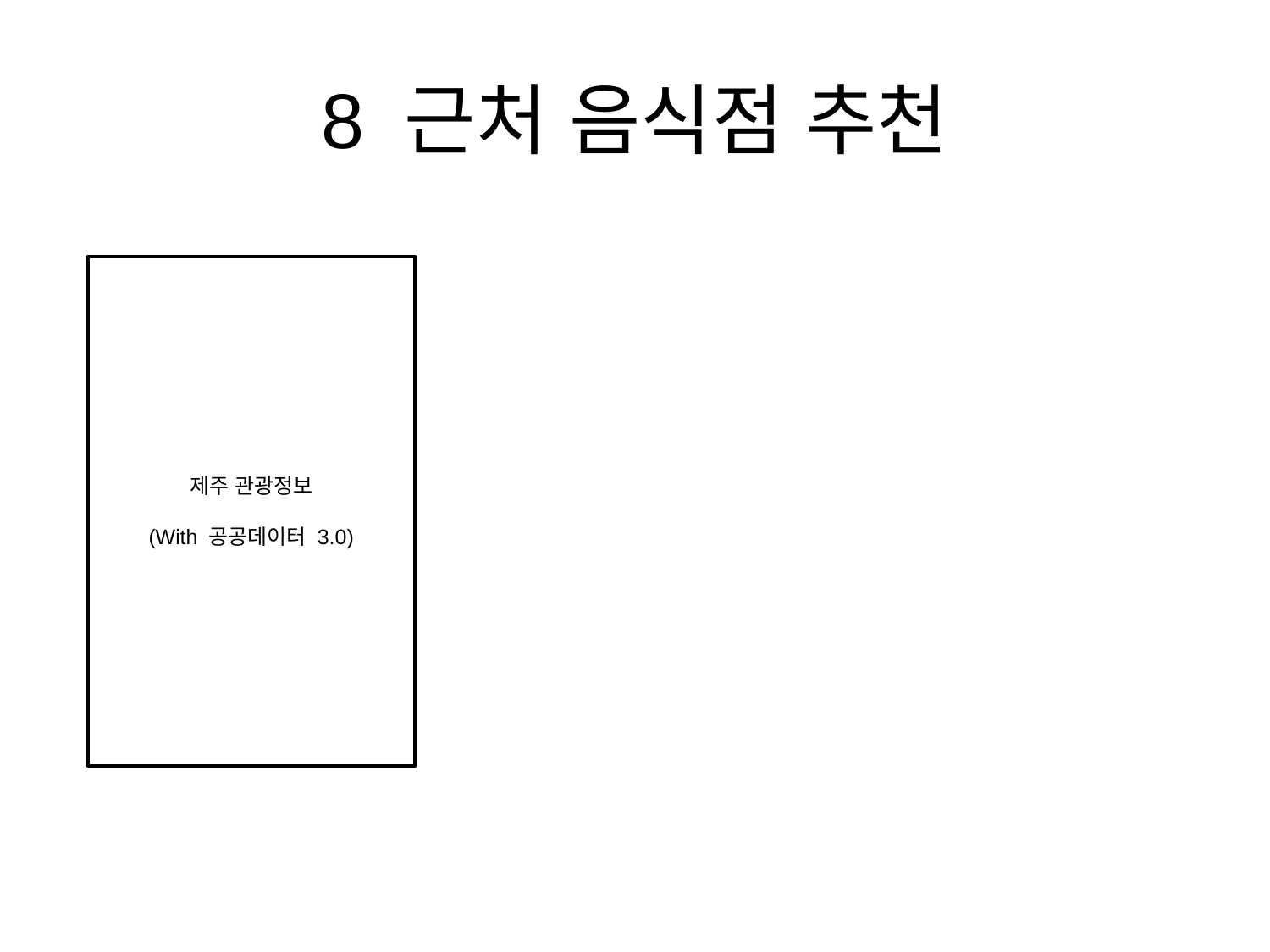

# 8 근처 음식점 추천
제주 관광정보

(With 공공데이터 3.0)